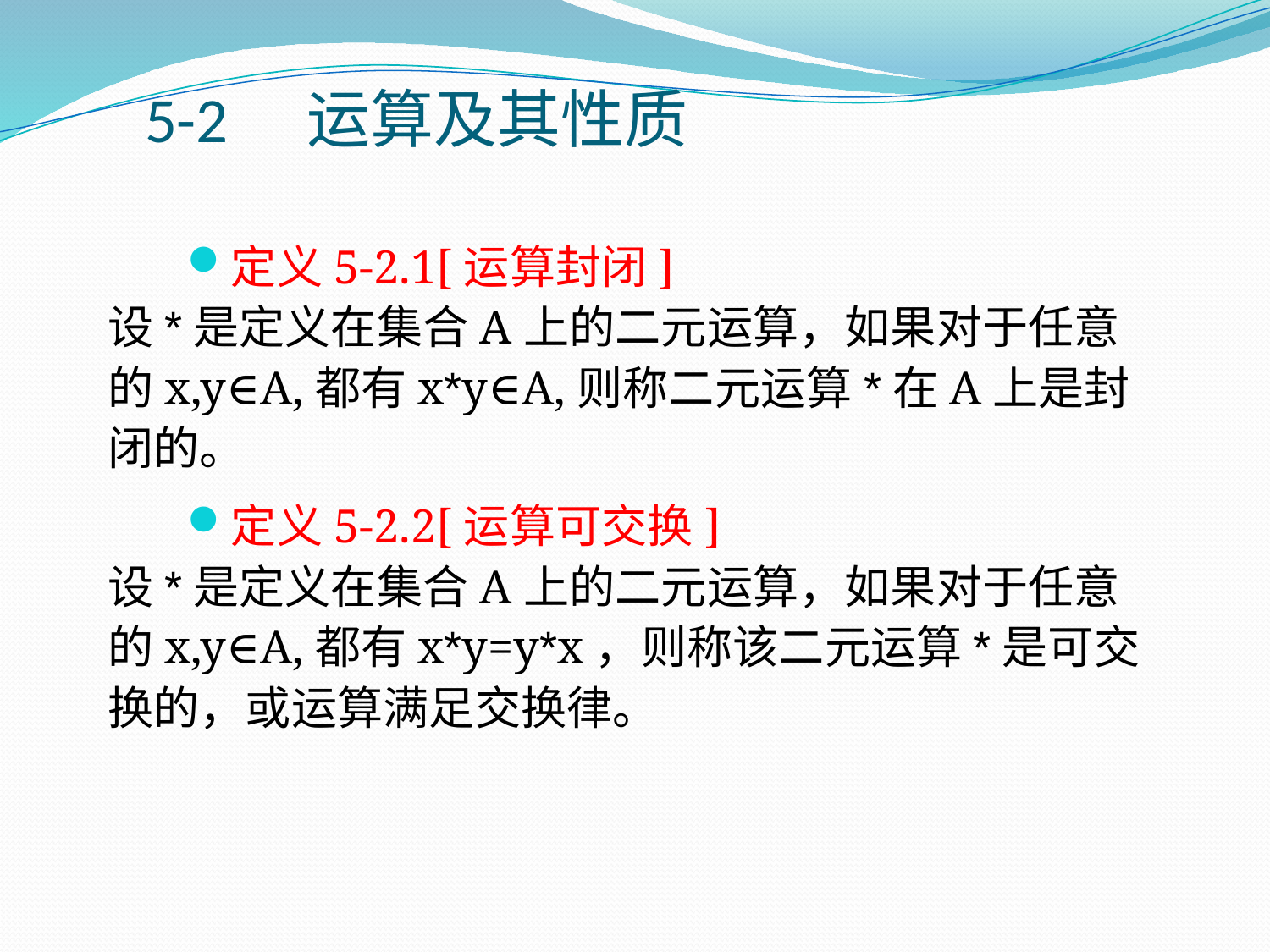

5-2　运算及其性质
定义5-2.1[运算封闭]
设*是定义在集合A上的二元运算，如果对于任意的x,y∈A,都有x*y∈A,则称二元运算*在A上是封闭的。
定义5-2.2[运算可交换]
设*是定义在集合A上的二元运算，如果对于任意的x,y∈A,都有x*y=y*x，则称该二元运算*是可交换的，或运算满足交换律。